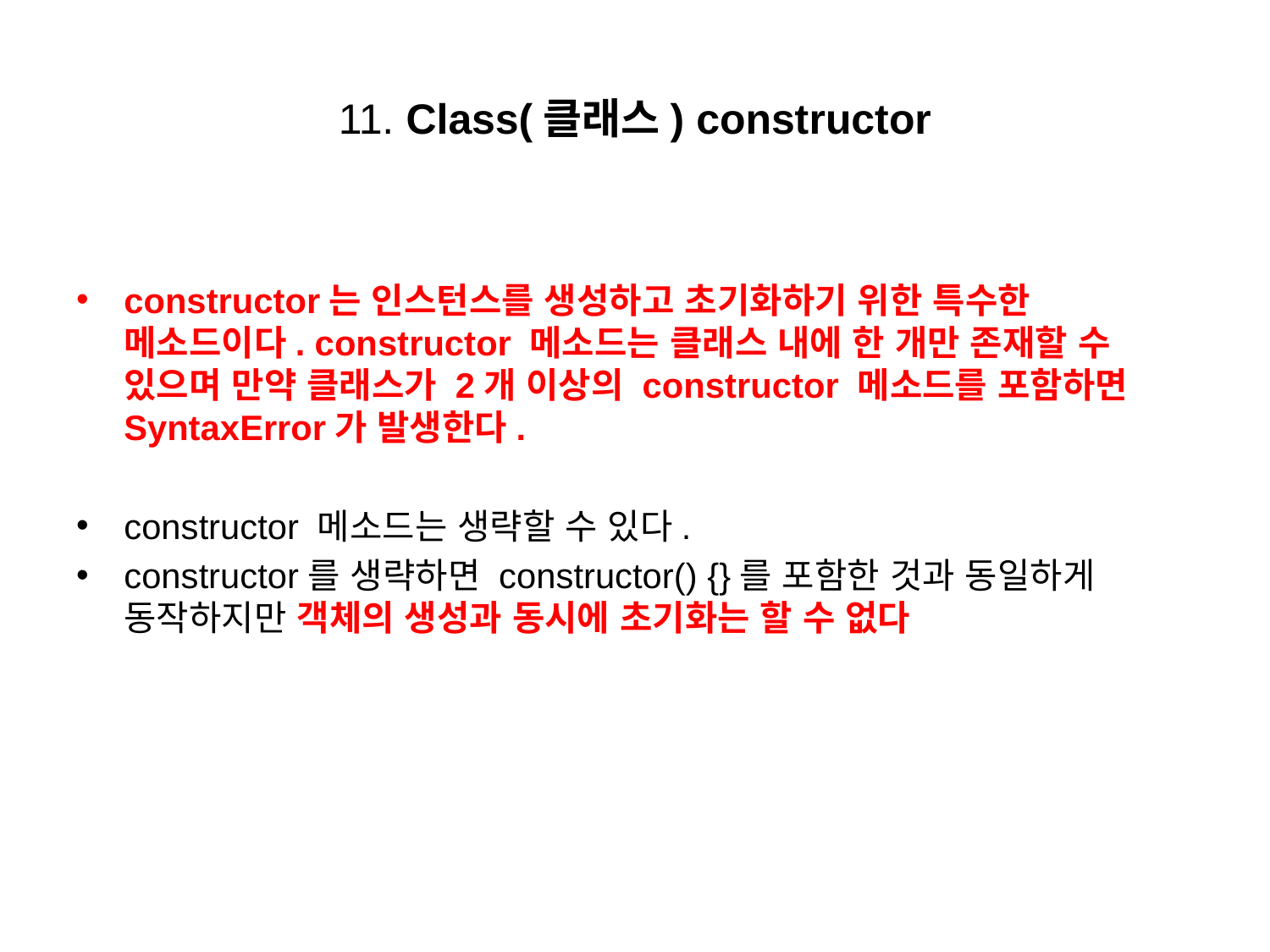

# 11. Class(클래스) constructor

constructor는 인스턴스를 생성하고 초기화하기 위한 특수한 메소드이다. constructor 메소드는 클래스 내에 한 개만 존재할 수 있으며 만약 클래스가 2개 이상의 constructor 메소드를 포함하면 SyntaxError가 발생한다.

constructor 메소드는 생략할 수 있다.
constructor를 생략하면 constructor() {}를 포함한 것과 동일하게 동작하지만 객체의 생성과 동시에 초기화는 할 수 없다